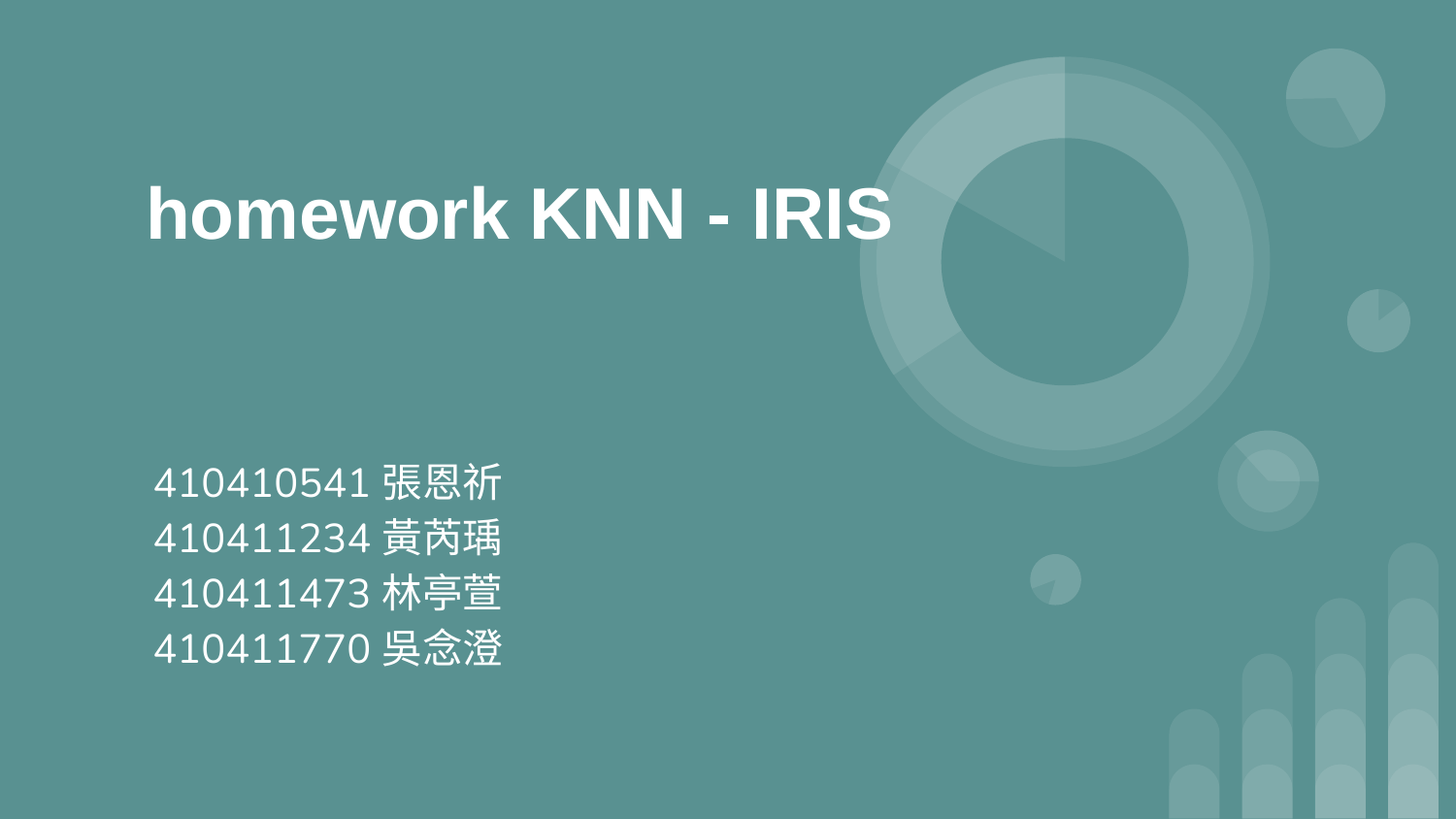

# homework KNN - IRIS
410410541張恩祈
410411234黃芮瑀
410411473林亭萱
410411770吳念澄